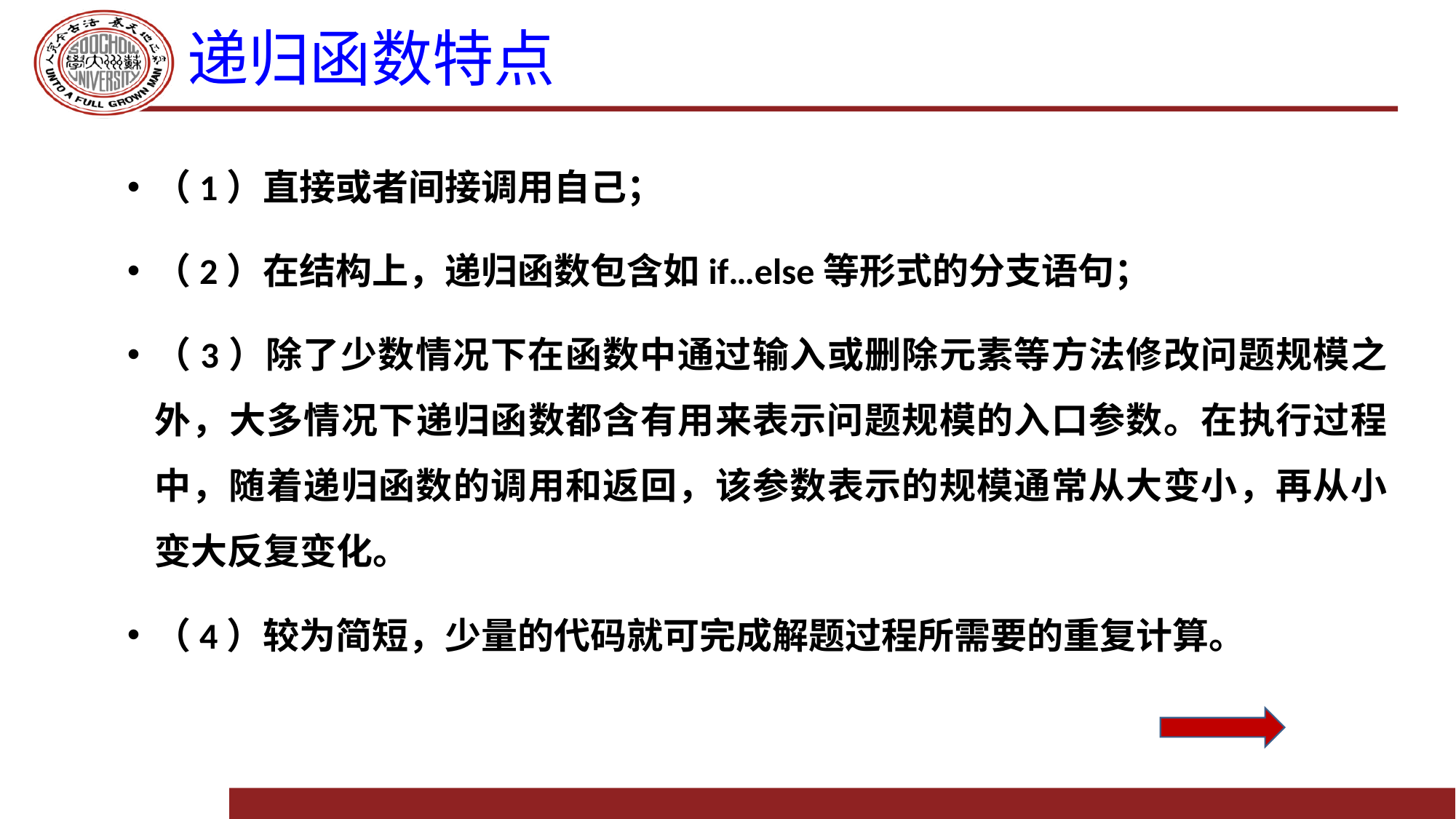

# 递归函数特点
（1）直接或者间接调用自己；
（2）在结构上，递归函数包含如if…else等形式的分支语句；
（3）除了少数情况下在函数中通过输入或删除元素等方法修改问题规模之外，大多情况下递归函数都含有用来表示问题规模的入口参数。在执行过程中，随着递归函数的调用和返回，该参数表示的规模通常从大变小，再从小变大反复变化。
（4）较为简短，少量的代码就可完成解题过程所需要的重复计算。